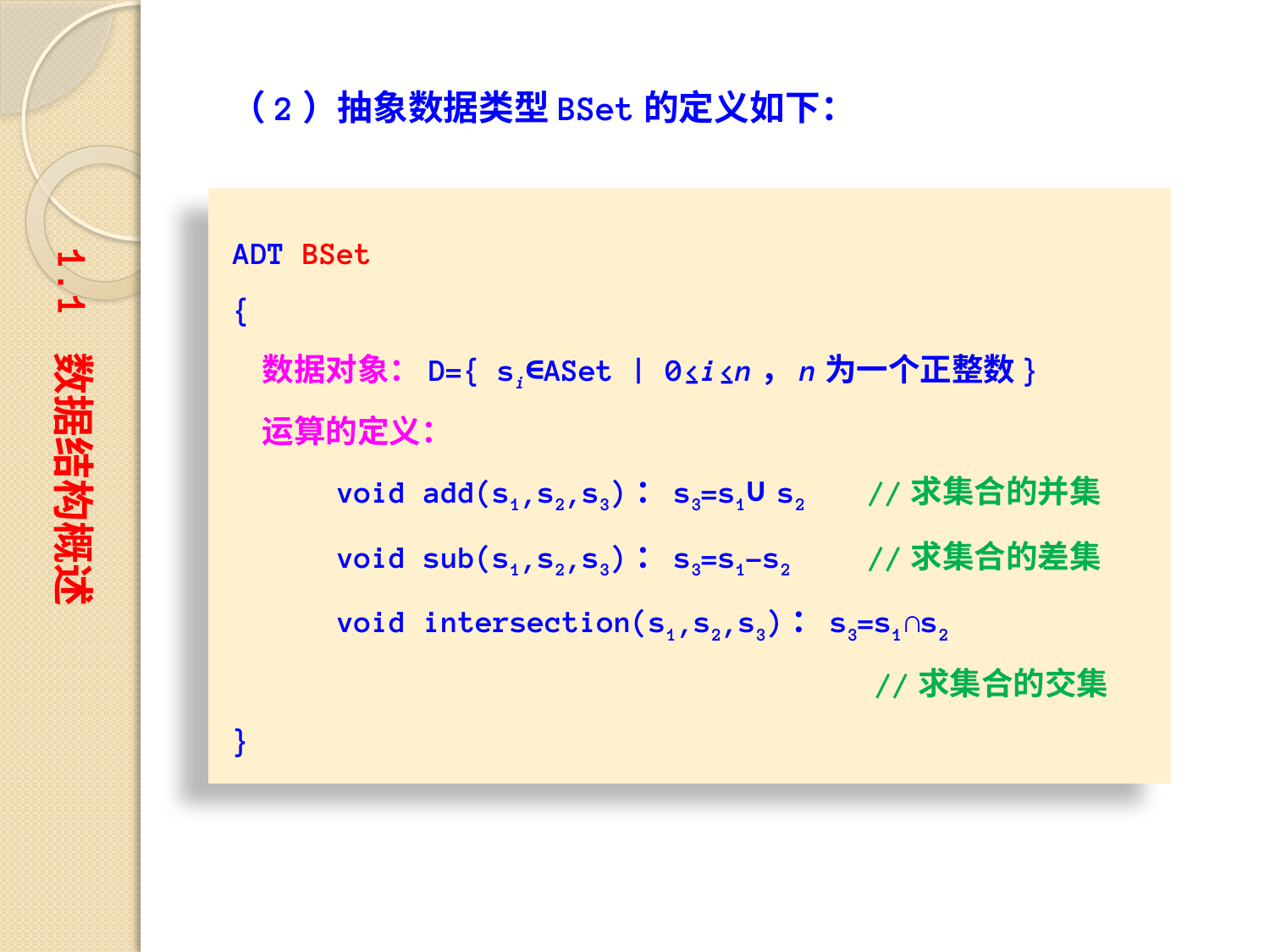

（2）抽象数据类型BSet的定义如下：
ADT BSet
{
   数据对象：D={ si∈ASet | 0≤i≤n，n为一个正整数}
   运算的定义：
      void add(s1,s2,s3)：s3=s1∪s2	//求集合的并集
      void sub(s1,s2,s3)：s3=s1-s2	//求集合的差集
      void intersection(s1,s2,s3)：s3=s1∩s2
                                     //求集合的交集
}
1.1 数据结构概述